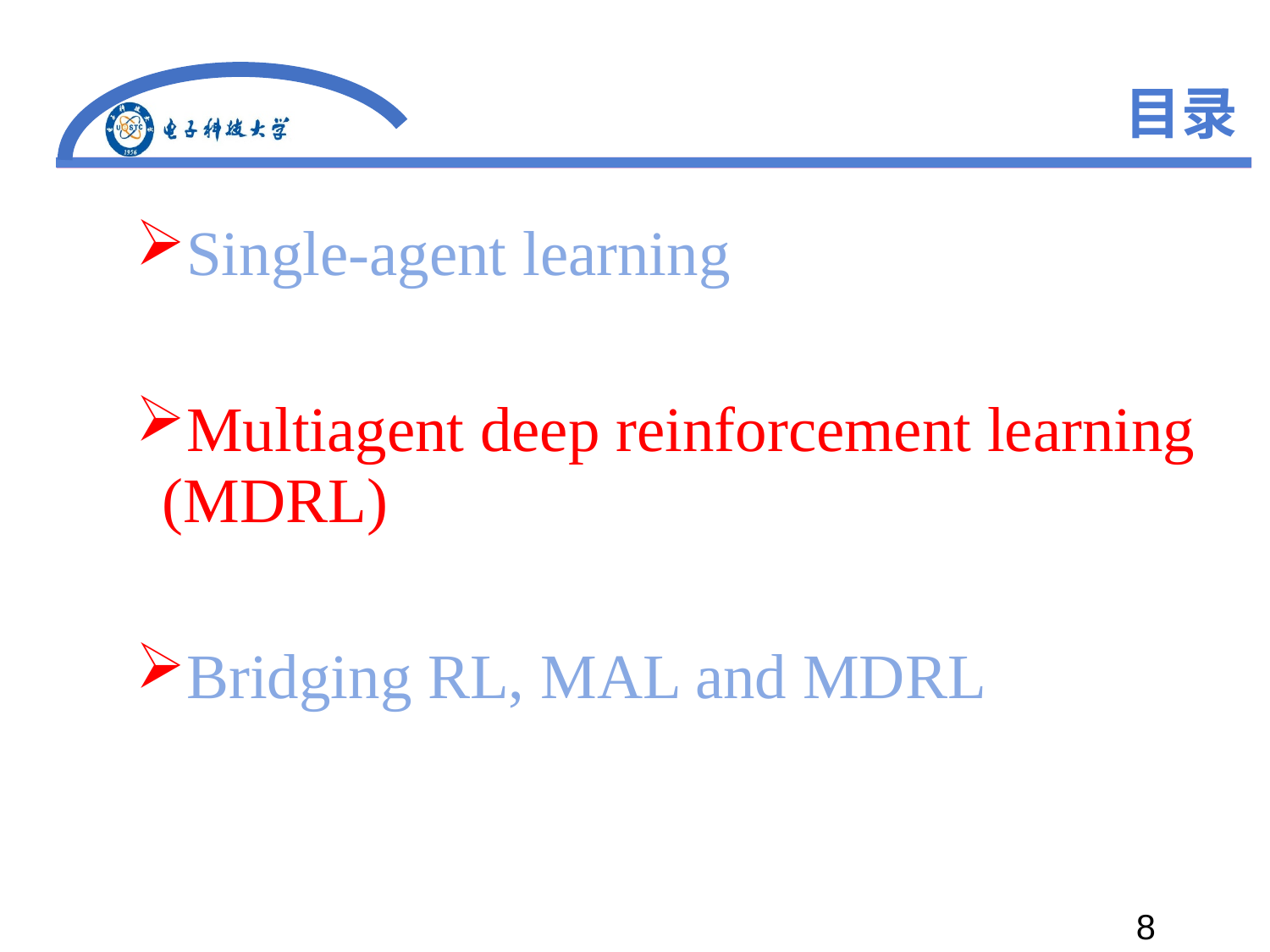

# 目录
Single-agent learning

Multiagent deep reinforcement learning (MDRL)

Bridging RL, MAL and MDRL